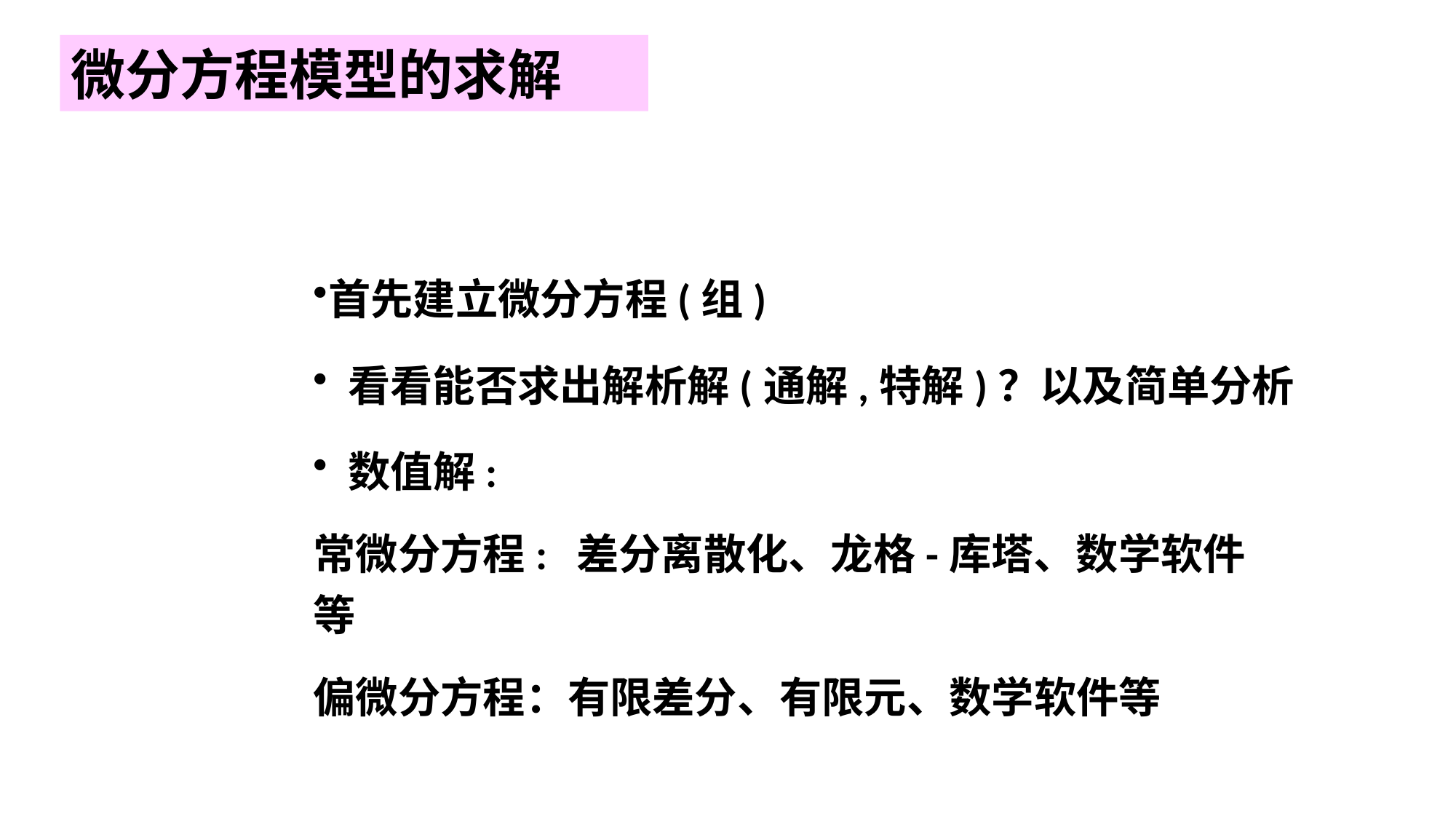

微分方程模型的求解
首先建立微分方程(组)
 看看能否求出解析解(通解,特解)？以及简单分析
 数值解:
常微分方程:  差分离散化、龙格-库塔、数学软件等
偏微分方程：有限差分、有限元、数学软件等